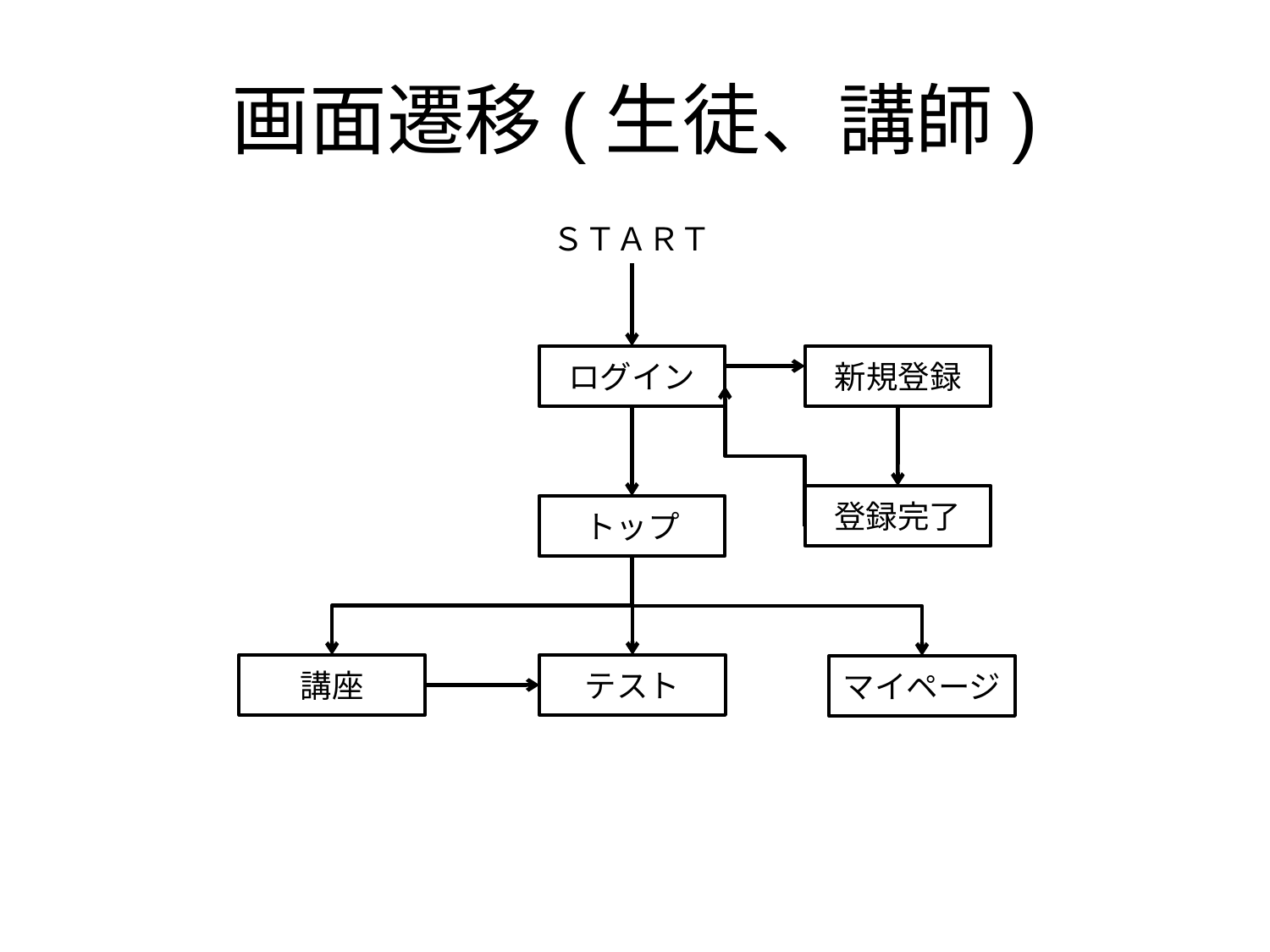

# 画面遷移(生徒、講師)
ＳＴＡＲＴ
ログイン
新規登録
登録完了
トップ
講座
テスト
マイページ